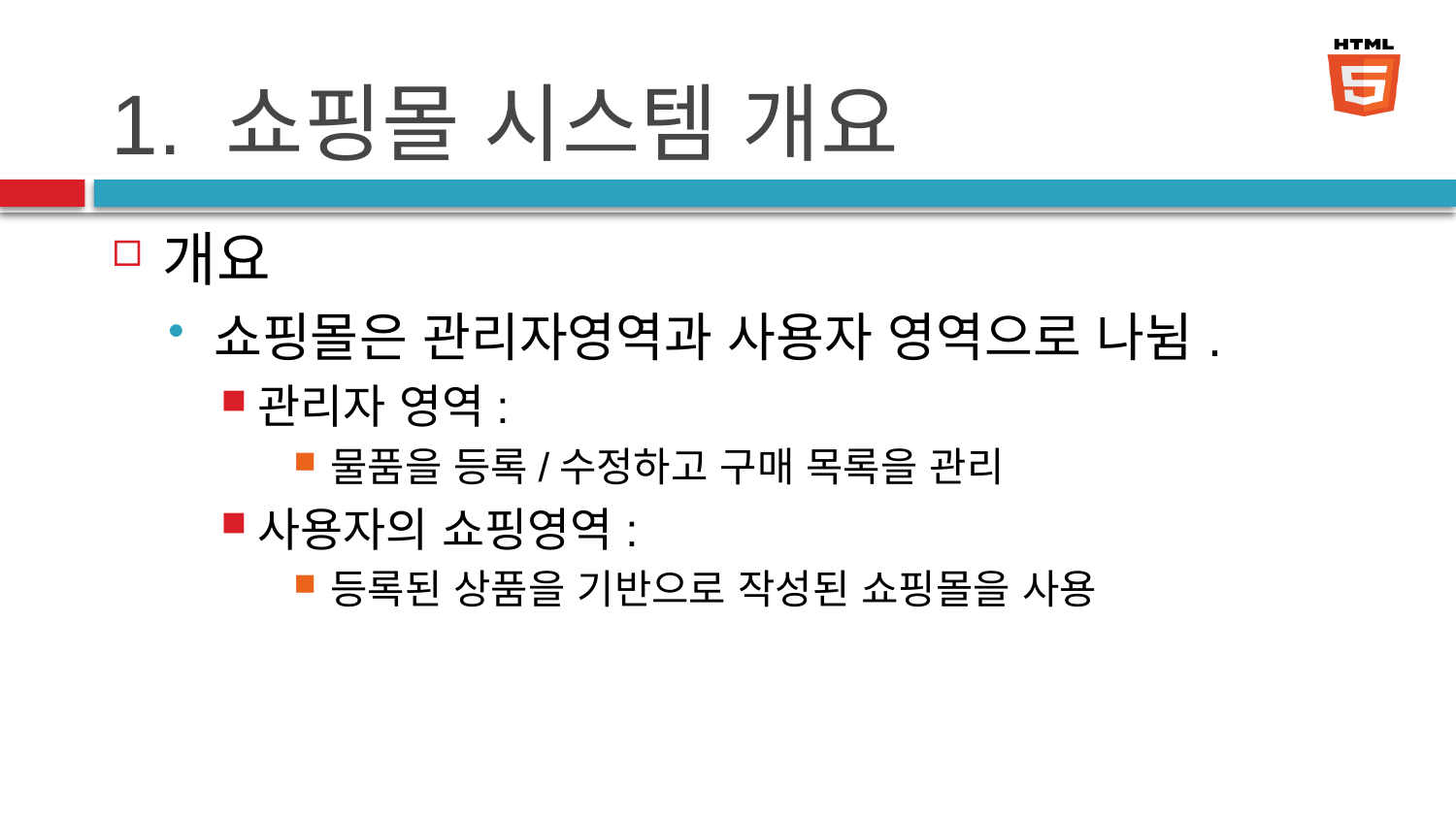

# 1. 쇼핑몰 시스템 개요
개요
쇼핑몰은 관리자영역과 사용자 영역으로 나뉨.
관리자 영역:
물품을 등록/수정하고 구매 목록을 관리
사용자의 쇼핑영역:
등록된 상품을 기반으로 작성된 쇼핑몰을 사용